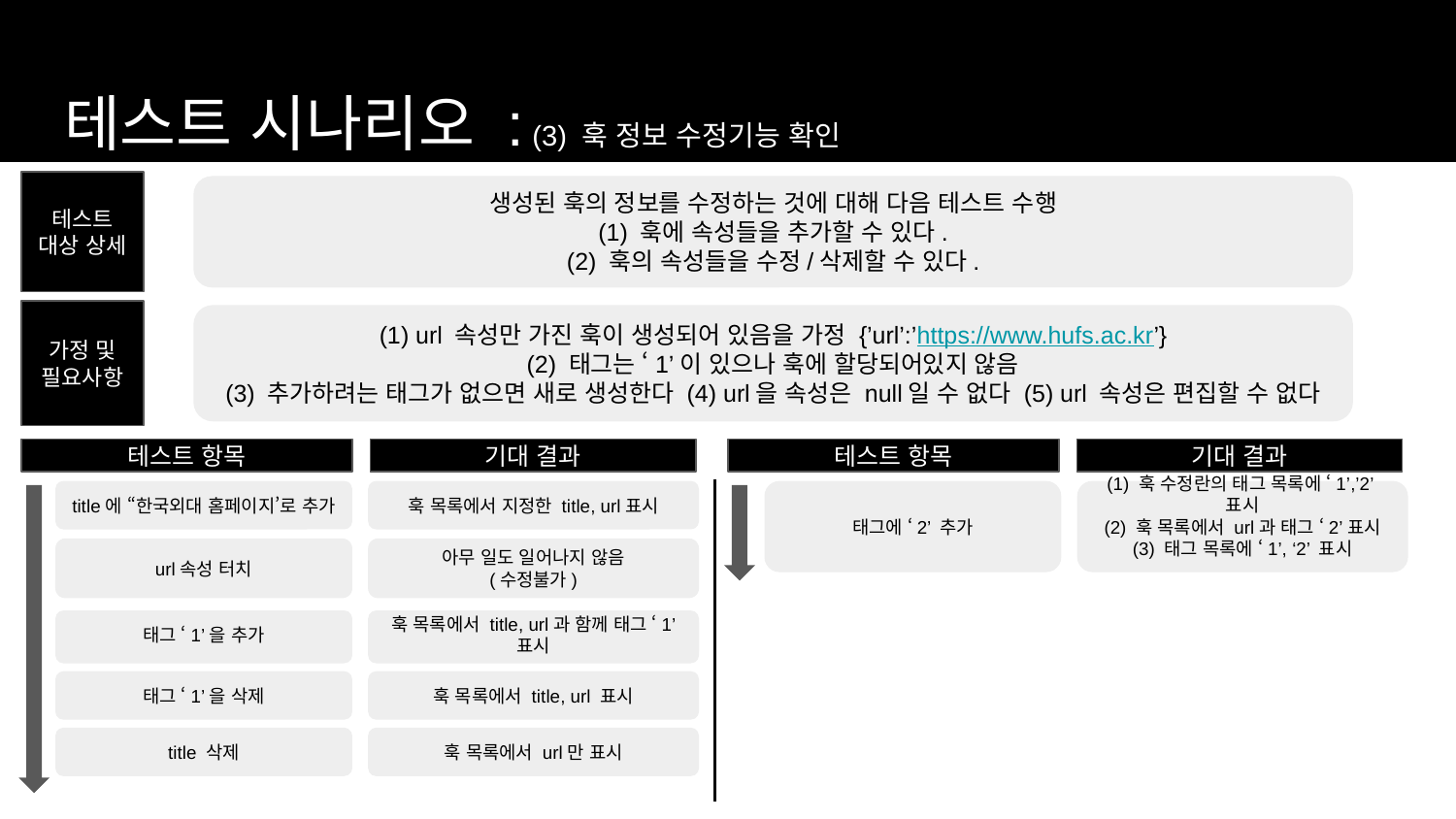

# 테스트 시나리오 : (3) 훅 정보 수정기능 확인

테스트 대상 상세
생성된 훅의 정보를 수정하는 것에 대해 다음 테스트 수행
(1) 훅에 속성들을 추가할 수 있다.
(2) 훅의 속성들을 수정/삭제할 수 있다.
가정 및 필요사항
(1) url 속성만 가진 훅이 생성되어 있음을 가정 {’url’:’https://www.hufs.ac.kr’}
(2) 태그는 ‘1’이 있으나 훅에 할당되어있지 않음
(3) 추가하려는 태그가 없으면 새로 생성한다 (4) url을 속성은 null일 수 없다 (5) url 속성은 편집할 수 없다
테스트 항목
기대 결과
테스트 항목
기대 결과
title에 “한국외대 홈페이지’로 추가
훅 목록에서 지정한 title, url표시
태그에 ‘2’ 추가
(1) 훅 수정란의 태그 목록에 ‘1’,’2’표시
(2) 훅 목록에서 url과 태그 ‘2’표시
(3) 태그 목록에 ‘1’, ‘2’ 표시

url속성 터치
아무 일도 일어나지 않음
(수정불가)
태그 ‘1’을 추가
훅 목록에서 title, url과 함께 태그 ‘1’ 표시
태그 ‘1’을 추가
title, url과 함께 태그 ‘1’ 표출
태그 ‘1’을 삭제
훅 목록에서 title, url 표시
title 삭제
훅 목록에서 url만 표시